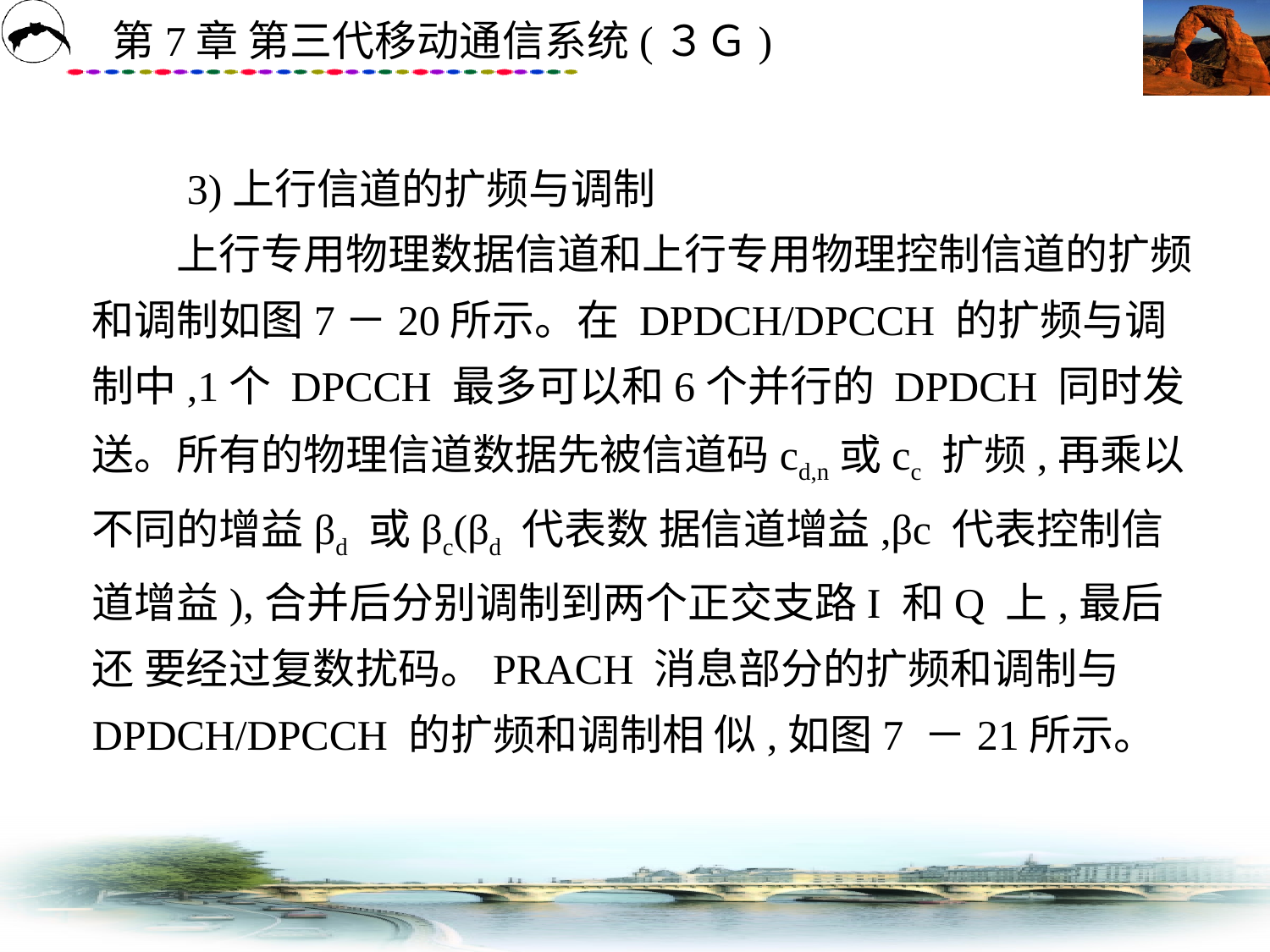

# 3)上行信道的扩频与调制 　　上行专用物理数据信道和上行专用物理控制信道的扩频和调制如图7－20所示。在 DPDCH/DPCCH 的扩频与调制中,1个 DPCCH 最多可以和6个并行的 DPDCH 同时发 送。所有的物理信道数据先被信道码cd,n或cc 扩频,再乘以不同的增益βd 或βc(βd 代表数 据信道增益,βc 代表控制信道增益),合并后分别调制到两个正交支路I 和Q 上,最后还 要经过复数扰码。PRACH 消息部分的扩频和调制与 DPDCH/DPCCH 的扩频和调制相 似,如图7 －21所示。